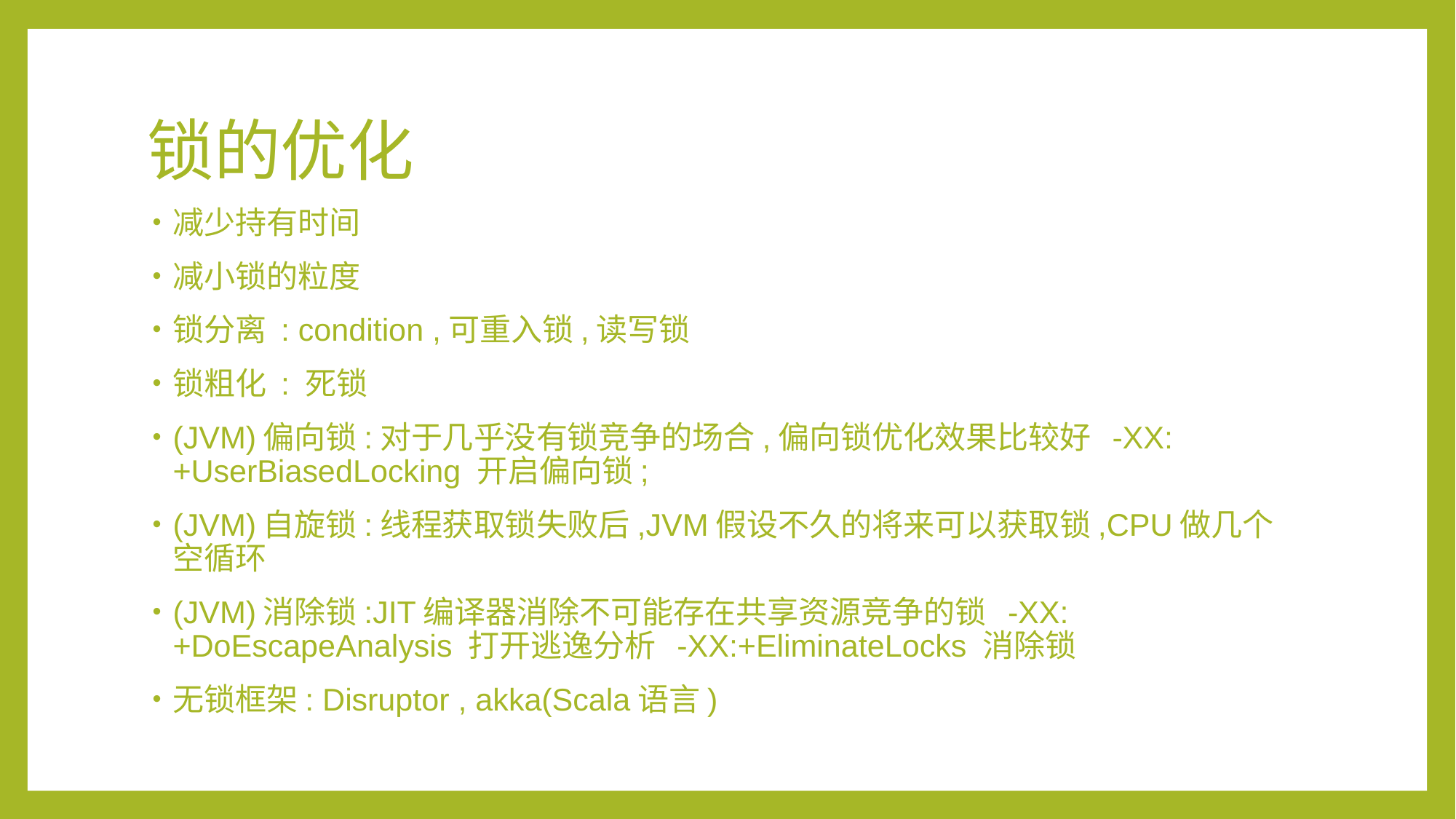

# 锁的优化
减少持有时间
减小锁的粒度
锁分离 : condition ,可重入锁,读写锁
锁粗化 : 死锁
(JVM)偏向锁:对于几乎没有锁竞争的场合,偏向锁优化效果比较好  -XX:+UserBiasedLocking 开启偏向锁;
(JVM)自旋锁:线程获取锁失败后,JVM假设不久的将来可以获取锁,CPU做几个空循环
(JVM)消除锁:JIT编译器消除不可能存在共享资源竞争的锁  -XX:+DoEscapeAnalysis 打开逃逸分析  -XX:+EliminateLocks 消除锁
无锁框架: Disruptor , akka(Scala语言)